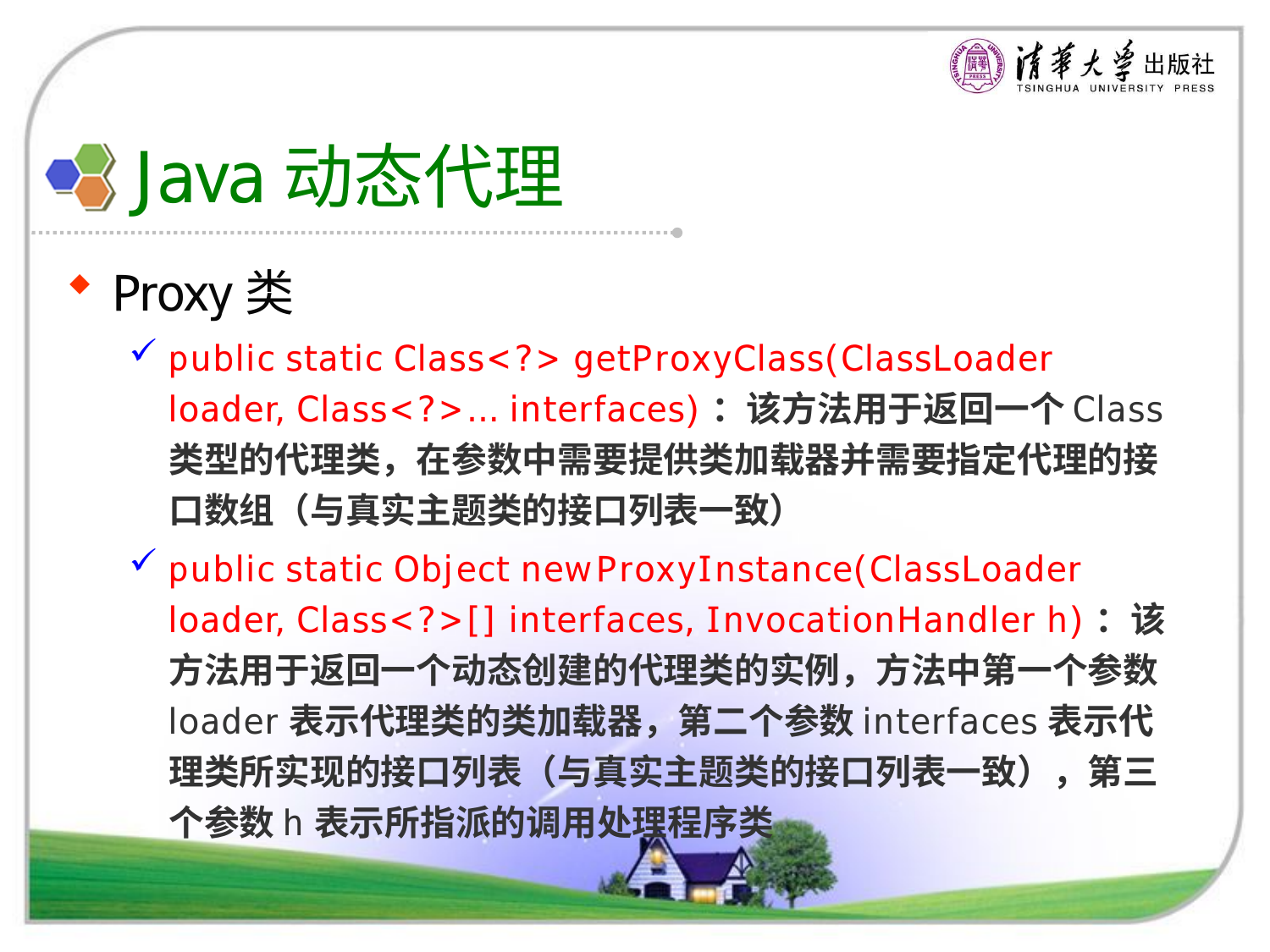

# Java动态代理
Proxy类
public static Class<?> getProxyClass(ClassLoader loader, Class<?>... interfaces)：该方法用于返回一个Class类型的代理类，在参数中需要提供类加载器并需要指定代理的接口数组（与真实主题类的接口列表一致）
public static Object newProxyInstance(ClassLoader loader, Class<?>[] interfaces, InvocationHandler h)：该方法用于返回一个动态创建的代理类的实例，方法中第一个参数loader表示代理类的类加载器，第二个参数interfaces表示代理类所实现的接口列表（与真实主题类的接口列表一致），第三个参数h表示所指派的调用处理程序类